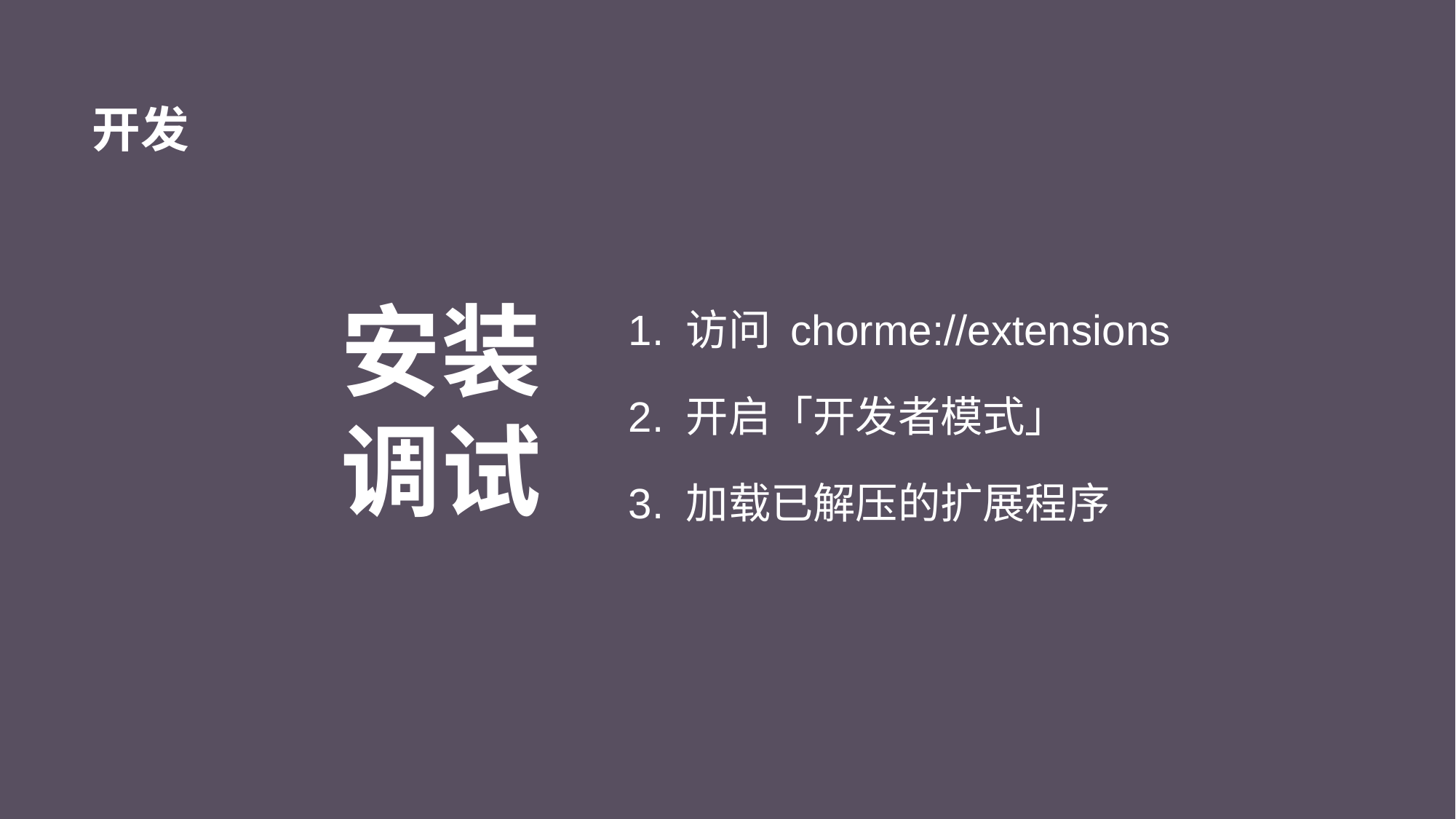

# 开发
1. 访问 chorme://extensions
2. 开启「开发者模式」
3. 加载已解压的扩展程序
安装调试